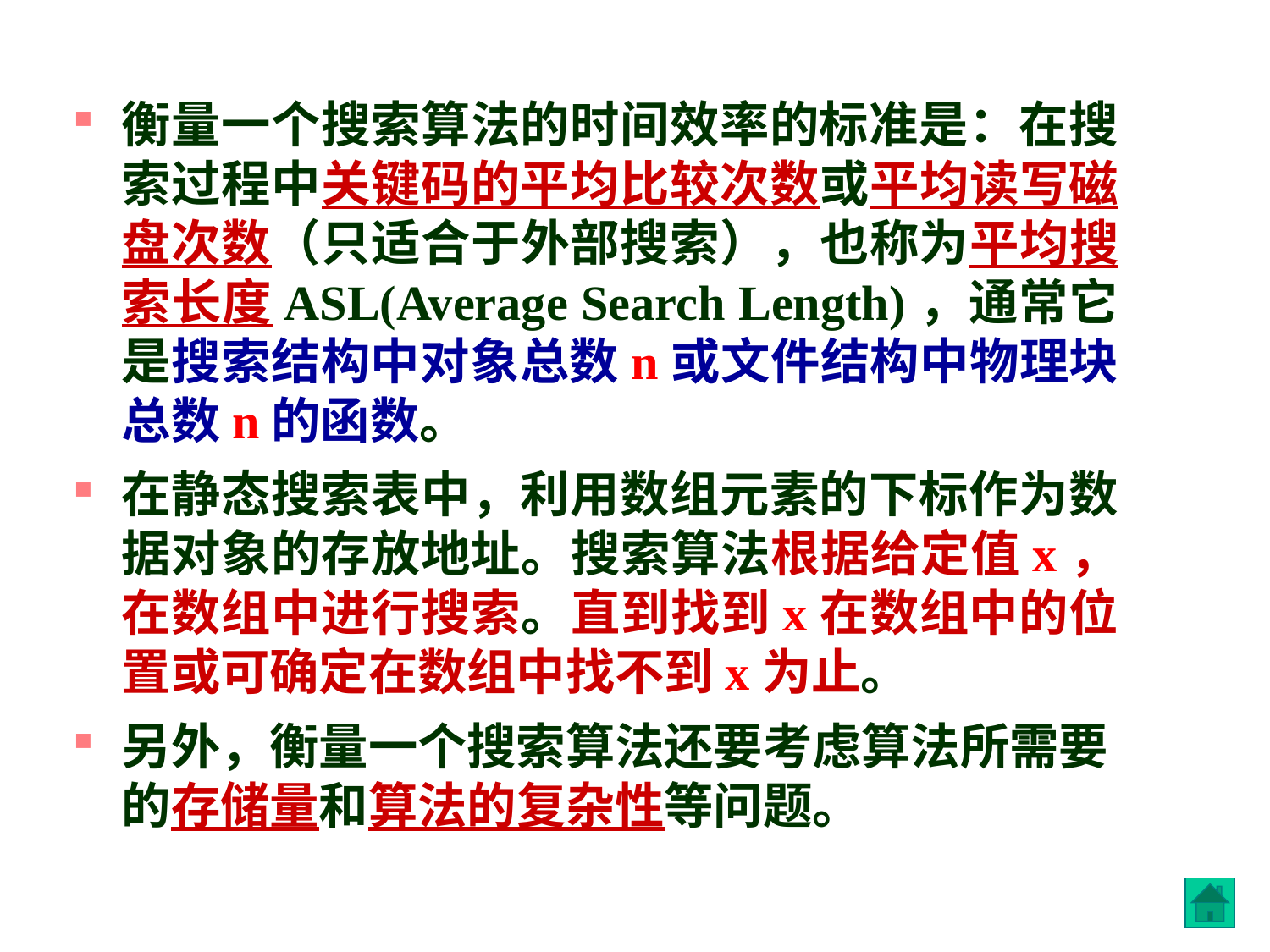

衡量一个搜索算法的时间效率的标准是：在搜索过程中关键码的平均比较次数或平均读写磁盘次数（只适合于外部搜索），也称为平均搜索长度ASL(Average Search Length)，通常它是搜索结构中对象总数n或文件结构中物理块总数n的函数。
在静态搜索表中，利用数组元素的下标作为数据对象的存放地址。搜索算法根据给定值x，在数组中进行搜索。直到找到x在数组中的位置或可确定在数组中找不到x为止。
另外，衡量一个搜索算法还要考虑算法所需要的存储量和算法的复杂性等问题。